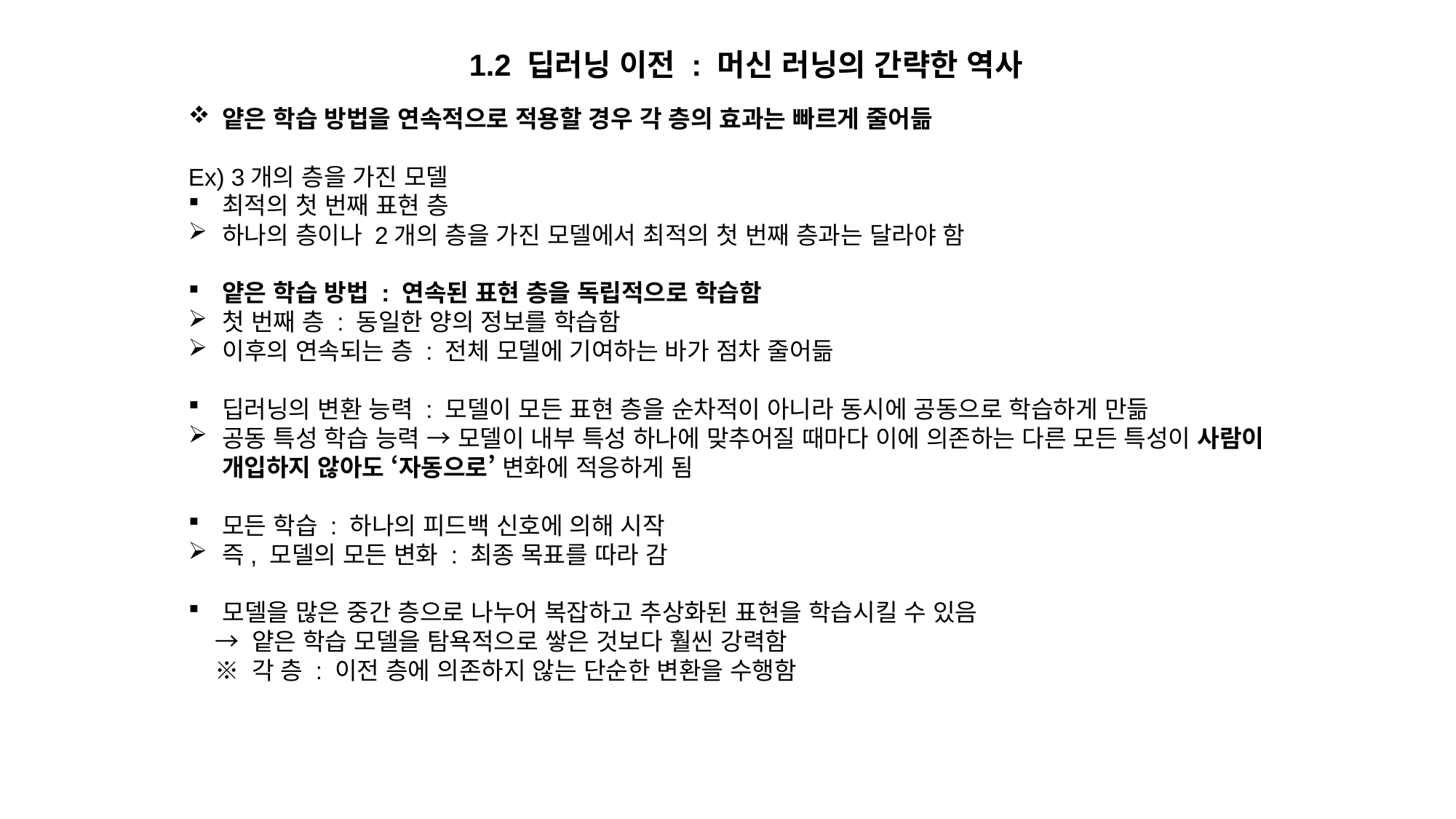

1.2 딥러닝 이전 : 머신 러닝의 간략한 역사
얕은 학습 방법을 연속적으로 적용할 경우 각 층의 효과는 빠르게 줄어듦

Ex) 3개의 층을 가진 모델
최적의 첫 번째 표현 층
하나의 층이나 2개의 층을 가진 모델에서 최적의 첫 번째 층과는 달라야 함

얕은 학습 방법 : 연속된 표현 층을 독립적으로 학습함
첫 번째 층 : 동일한 양의 정보를 학습함
이후의 연속되는 층 : 전체 모델에 기여하는 바가 점차 줄어듦

딥러닝의 변환 능력 : 모델이 모든 표현 층을 순차적이 아니라 동시에 공동으로 학습하게 만듦
공동 특성 학습 능력 → 모델이 내부 특성 하나에 맞추어질 때마다 이에 의존하는 다른 모든 특성이 사람이 개입하지 않아도 ‘자동으로’ 변화에 적응하게 됨

모든 학습 : 하나의 피드백 신호에 의해 시작
즉, 모델의 모든 변화 : 최종 목표를 따라 감

모델을 많은 중간 층으로 나누어 복잡하고 추상화된 표현을 학습시킬 수 있음
    → 얕은 학습 모델을 탐욕적으로 쌓은 것보다 훨씬 강력함
    ※ 각 층 : 이전 층에 의존하지 않는 단순한 변환을 수행함